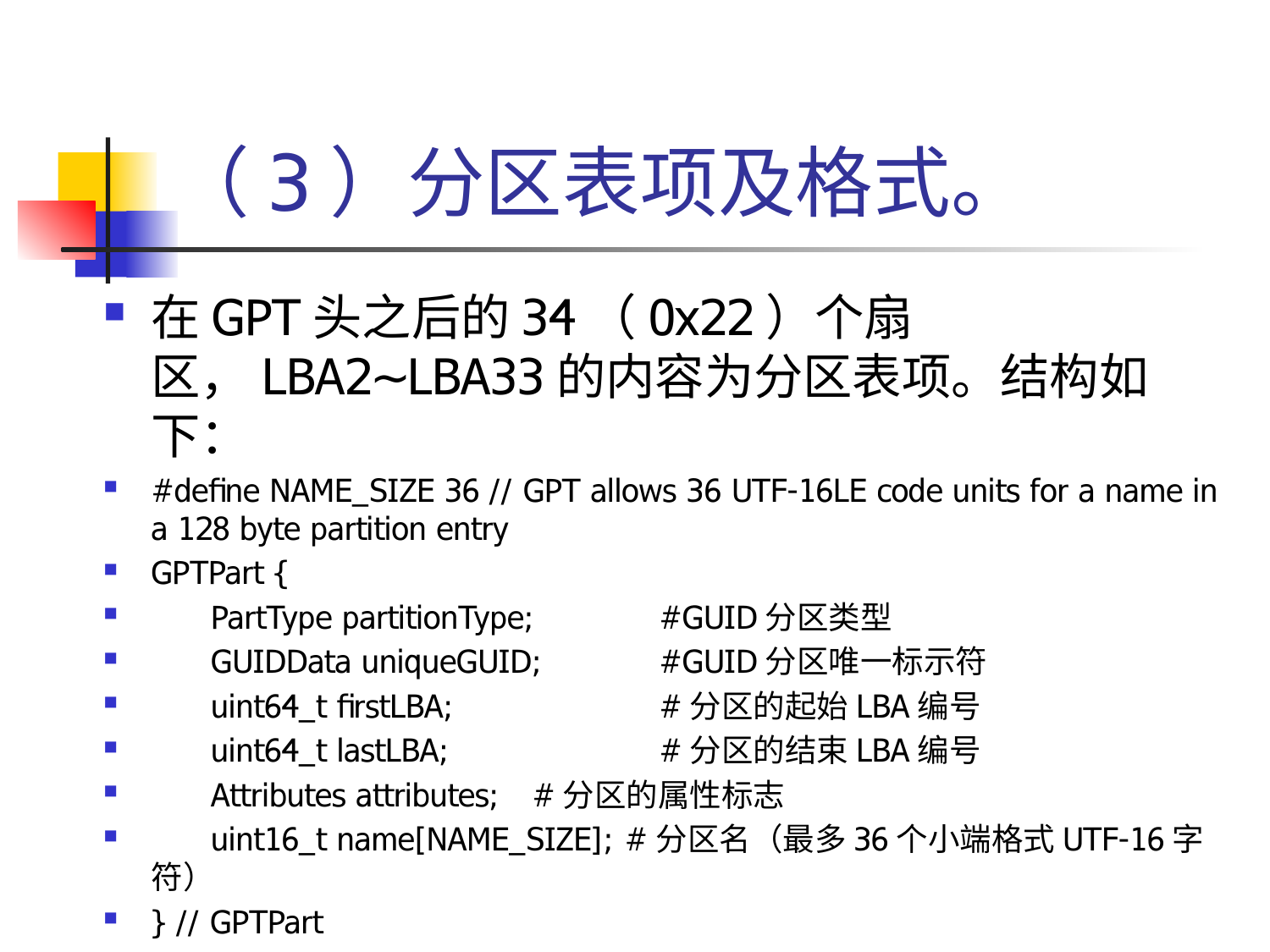

# （3）分区表项及格式。
在GPT头之后的34（0x22）个扇区，LBA2~LBA33的内容为分区表项。结构如下：
#define NAME_SIZE 36 // GPT allows 36 UTF-16LE code units for a name in a 128 byte partition entry
GPTPart {
      PartType partitionType; 	#GUID分区类型
      GUIDData uniqueGUID; 	#GUID分区唯一标示符
      uint64_t firstLBA; 		#分区的起始LBA编号
      uint64_t lastLBA; 		#分区的结束LBA编号
      Attributes attributes; 	#分区的属性标志
      uint16_t name[NAME_SIZE]; #分区名（最多36个小端格式UTF-16字符）
} // GPTPart